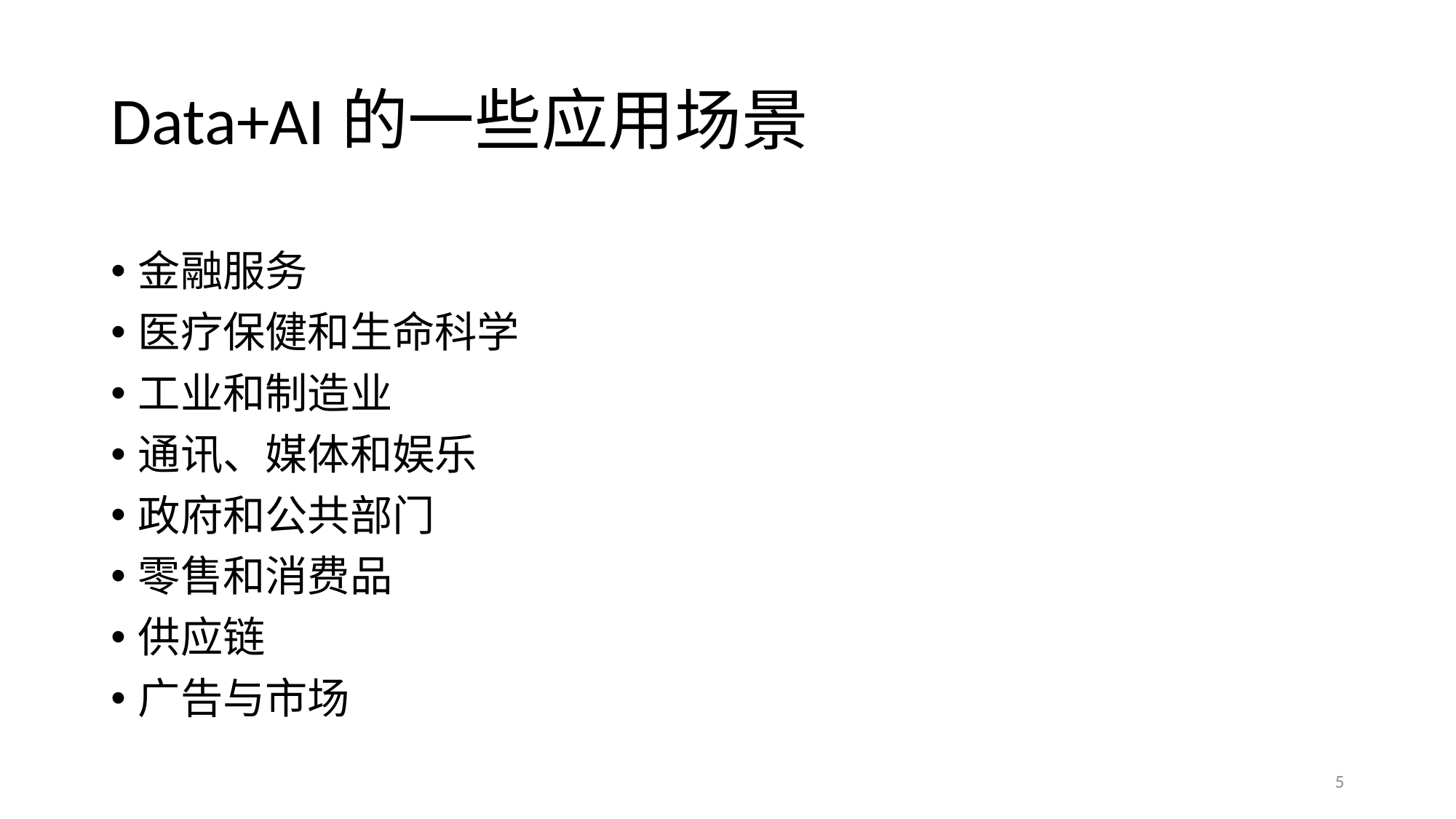

# Data+AI的一些应用场景
金融服务
医疗保健和生命科学
工业和制造业
通讯、媒体和娱乐
政府和公共部门
零售和消费品
供应链
广告与市场
5